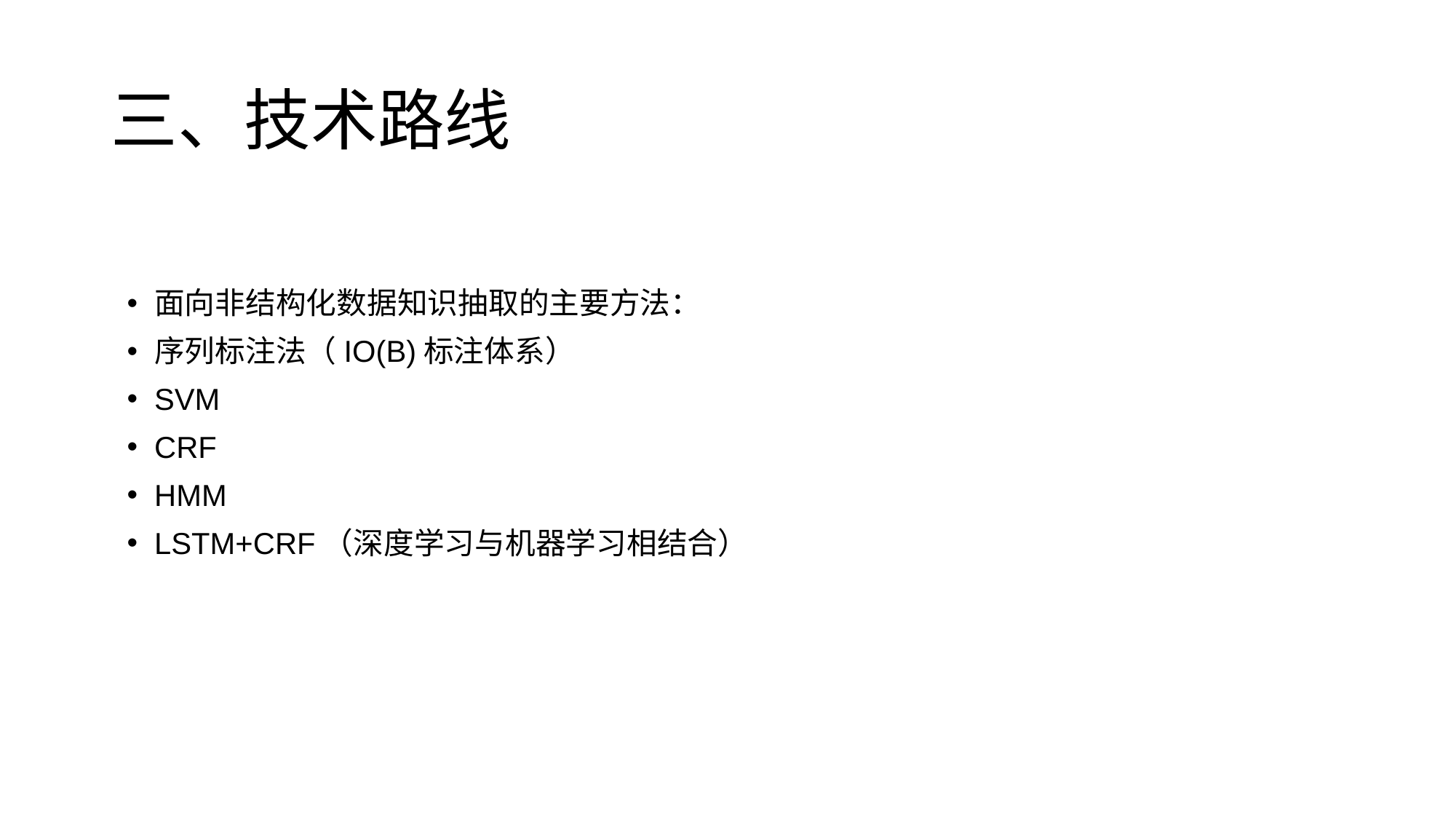

# 三、技术路线
面向非结构化数据知识抽取的主要方法：
序列标注法（IO(B)标注体系）
SVM
CRF
HMM
LSTM+CRF（深度学习与机器学习相结合）